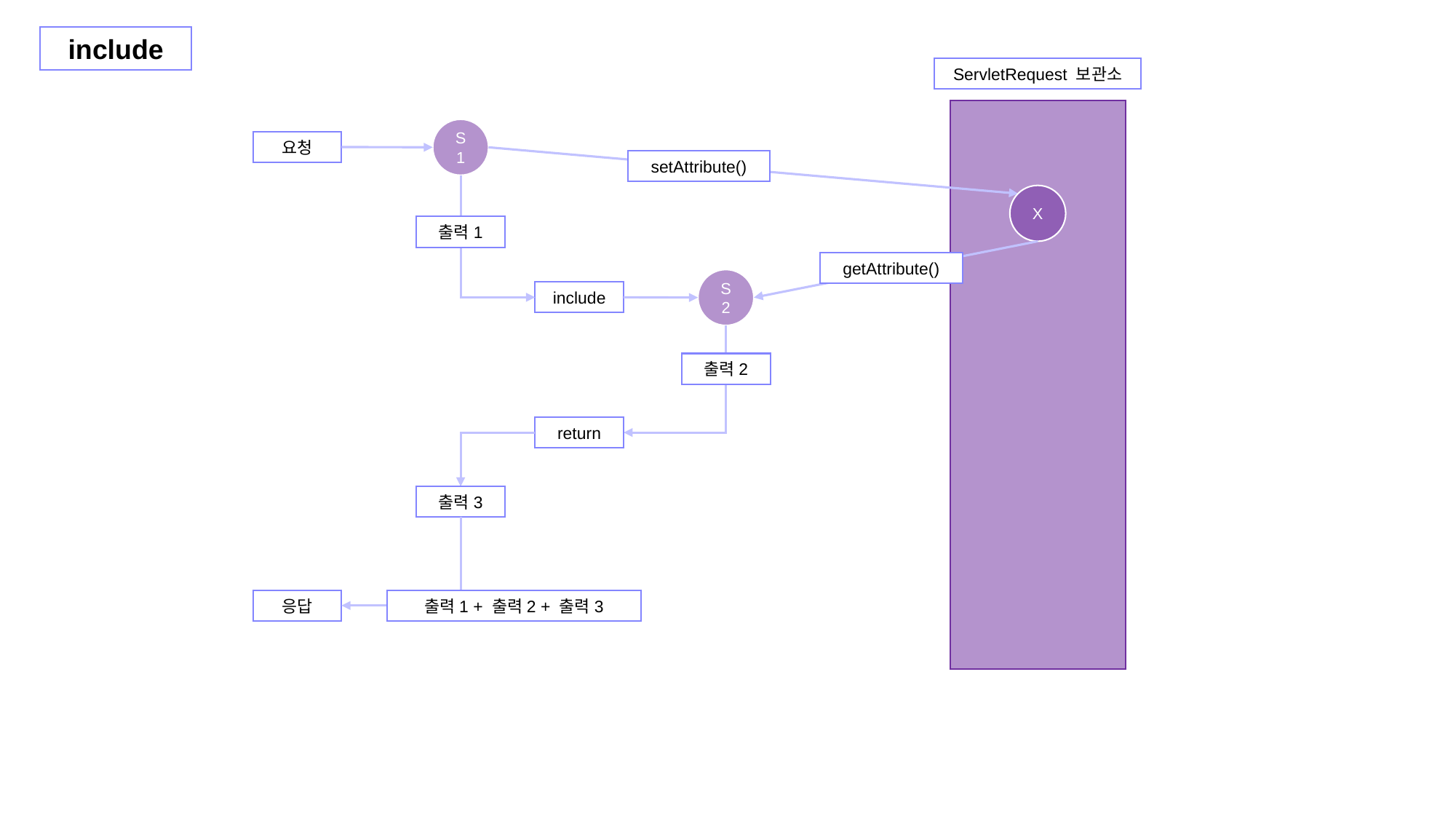

include
ServletRequest 보관소

S1
요청
setAttribute()
X
출력1
getAttribute()
S2
include
출력2
return
출력3
응답
출력1 + 출력2 + 출력3